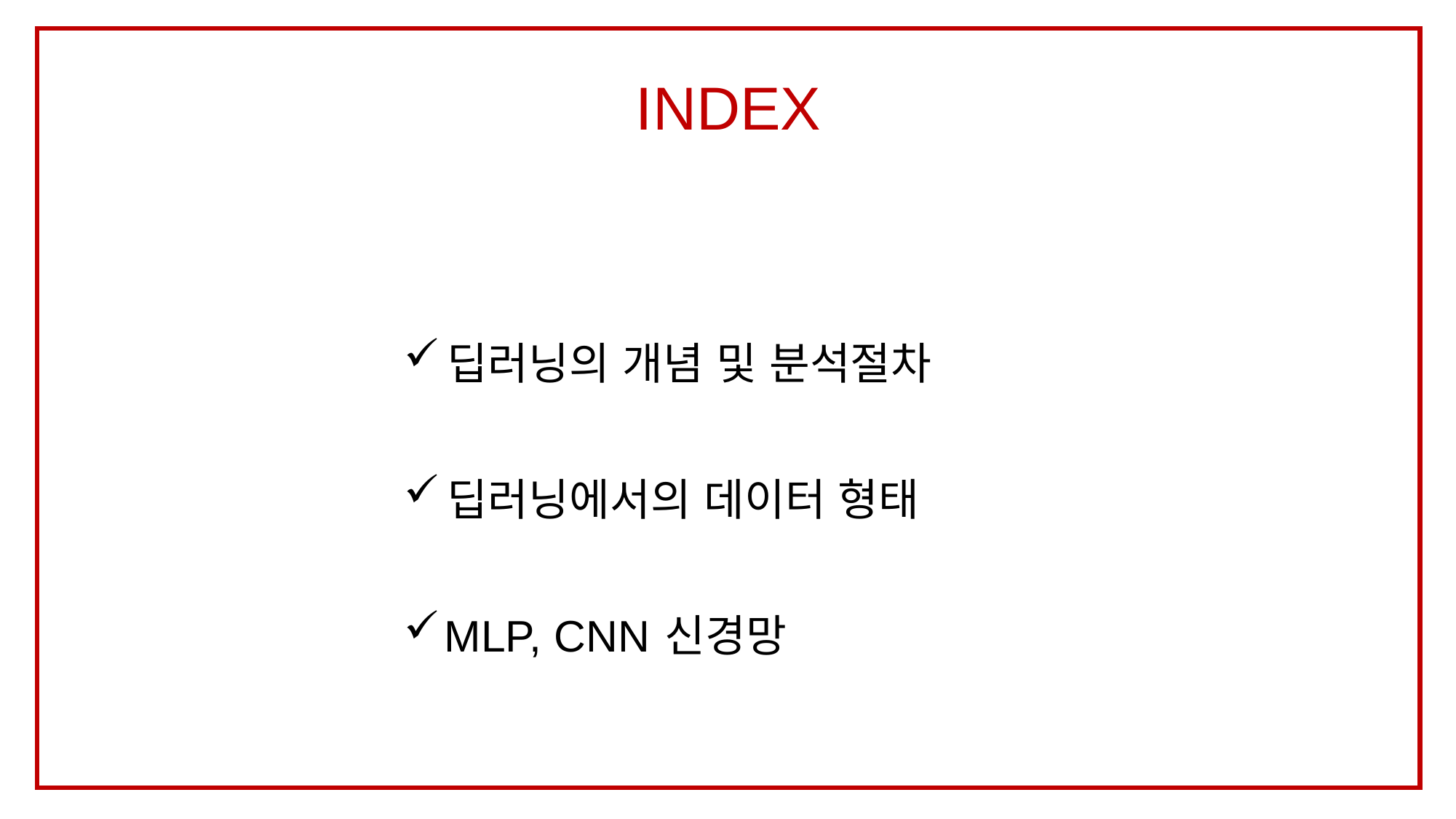

INDEX
 딥러닝의 개념 및 분석절차
 딥러닝에서의 데이터 형태
 MLP, CNN 신경망